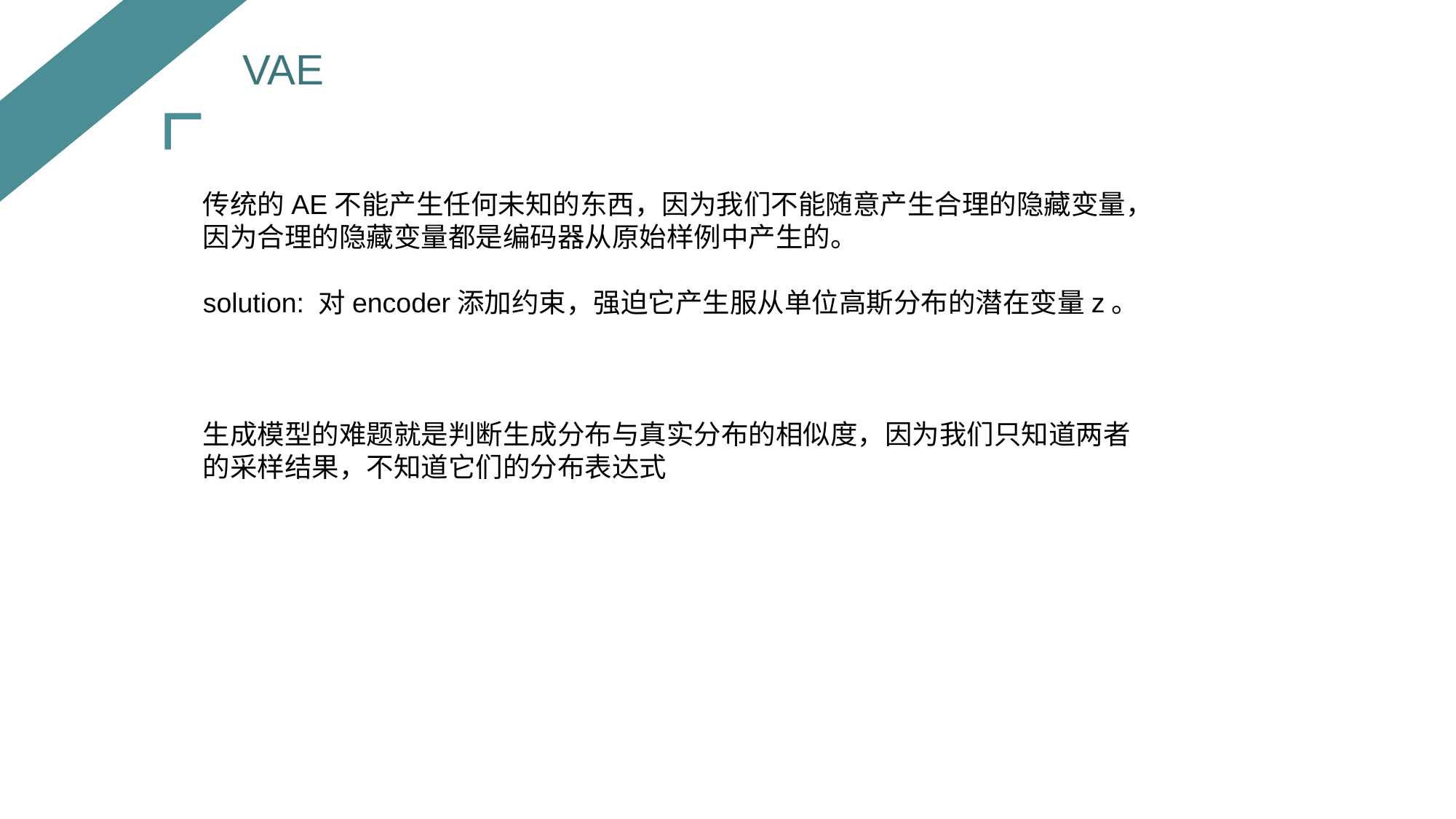

VAE

传统的AE不能产生任何未知的东西，因为我们不能随意产生合理的隐藏变量，
因为合理的隐藏变量都是编码器从原始样例中产生的。

solution: 对encoder添加约束，强迫它产生服从单位高斯分布的潜在变量z。
生成模型的难题就是判断生成分布与真实分布的相似度，因为我们只知道两者的采样结果，不知道它们的分布表达式